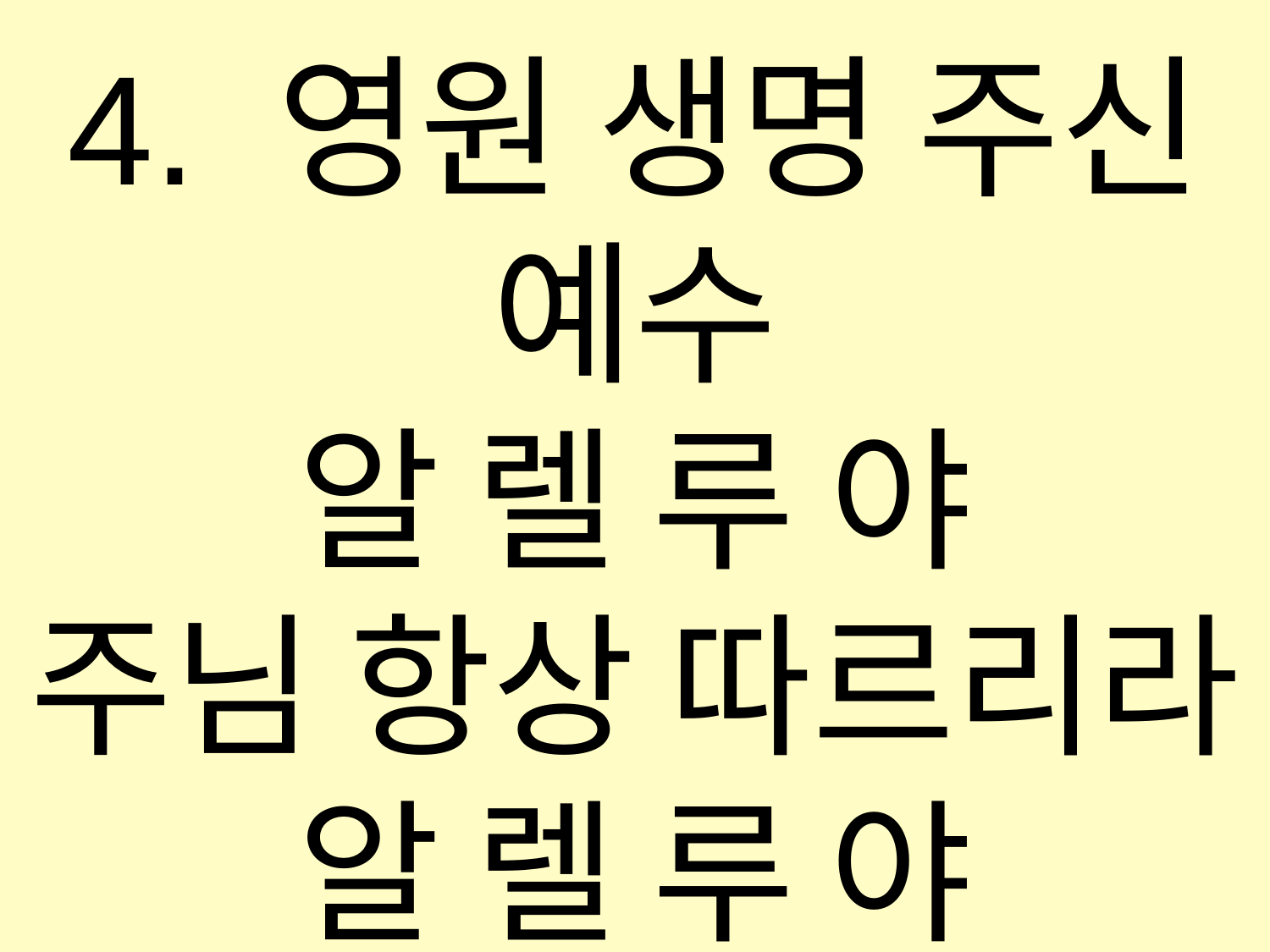

4. 영원 생명 주신 예수
알 렐 루 야
주님 항상 따르리라
알 렐 루 야